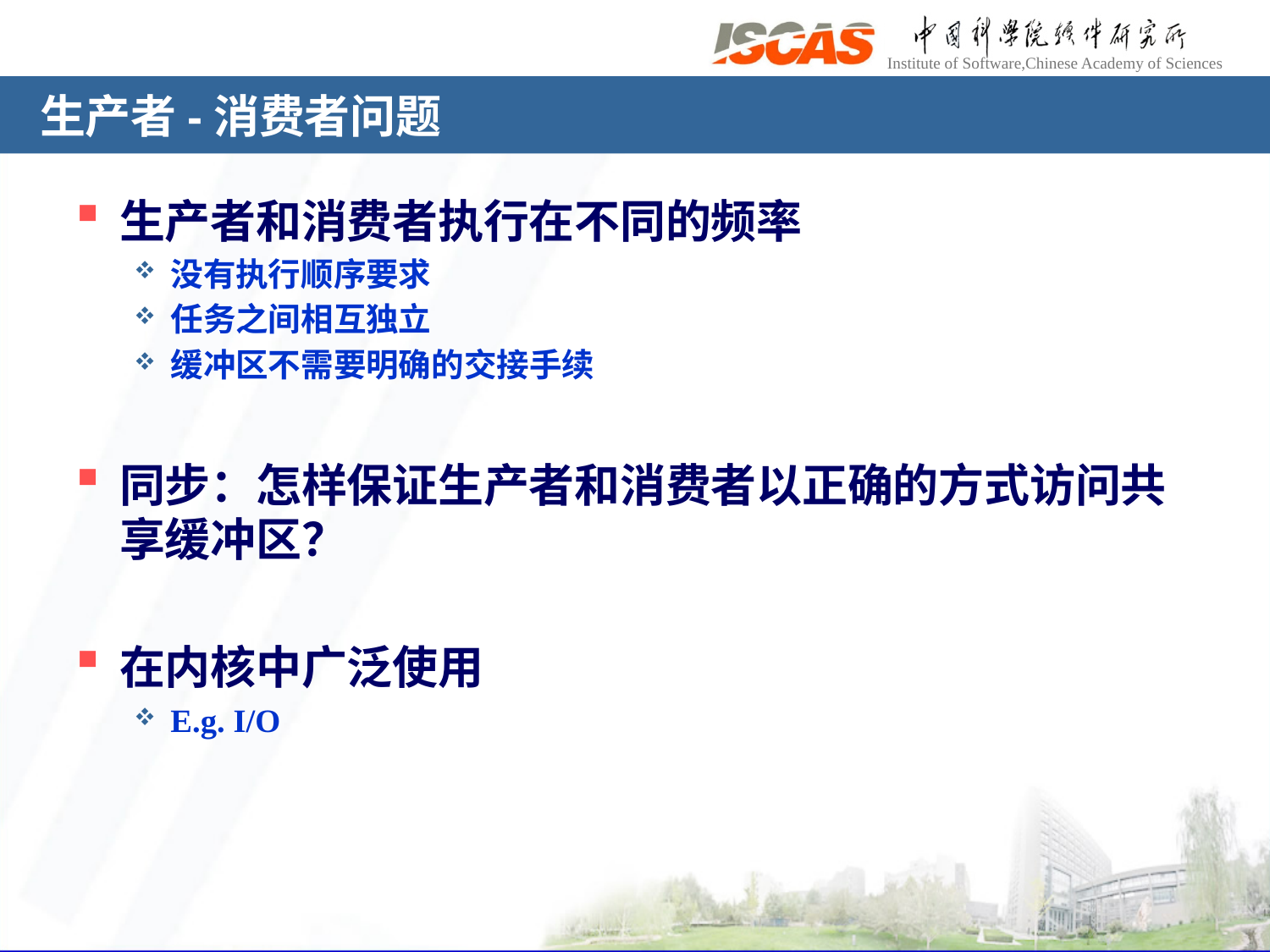

# 生产者-消费者问题
生产者和消费者执行在不同的频率
没有执行顺序要求
任务之间相互独立
缓冲区不需要明确的交接手续

同步：怎样保证生产者和消费者以正确的方式访问共享缓冲区？

在内核中广泛使用
E.g. I/O